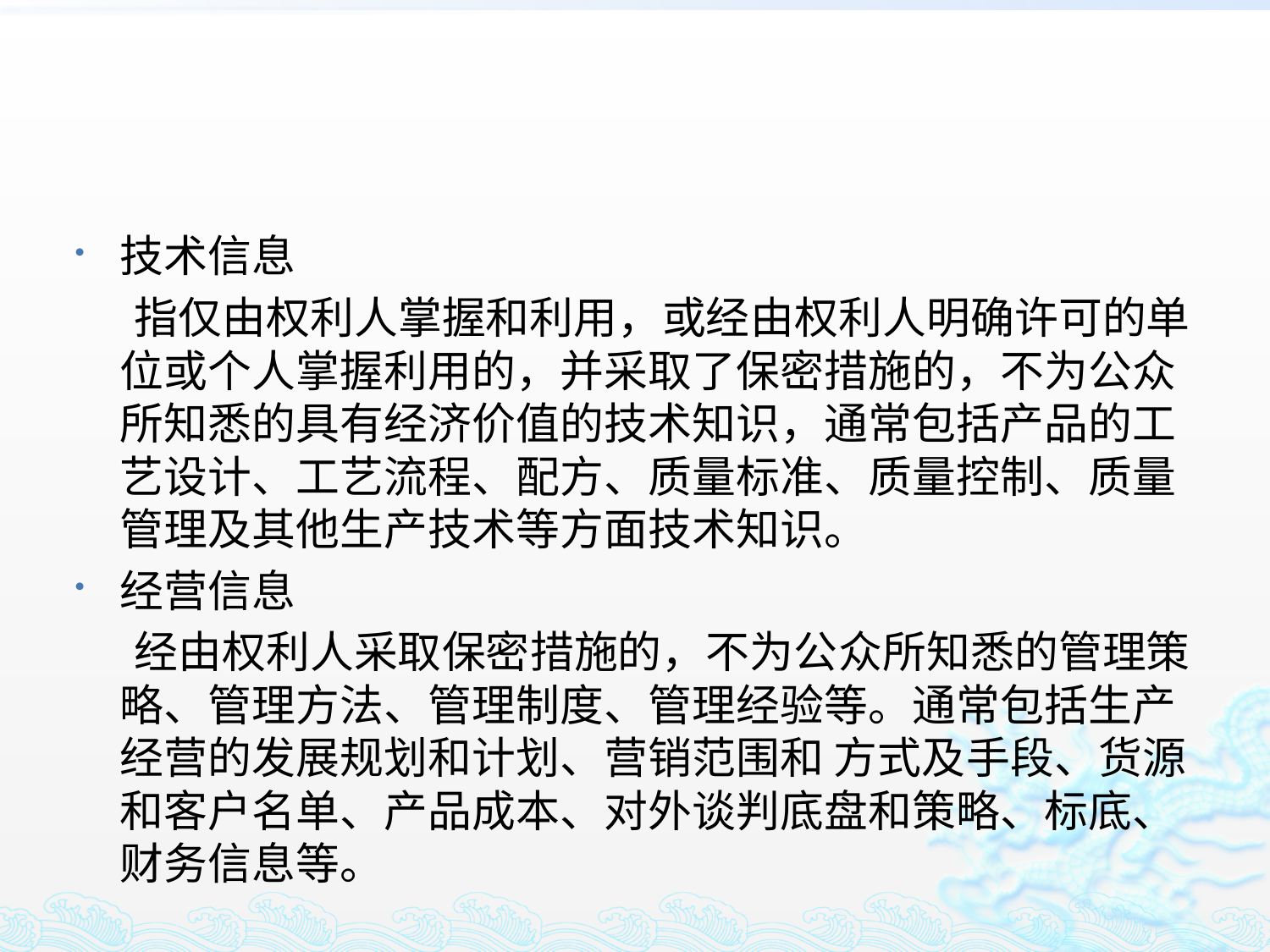

#
技术信息
     指仅由权利人掌握和利用，或经由权利人明确许可的单位或个人掌握利用的，并采取了保密措施的，不为公众所知悉的具有经济价值的技术知识，通常包括产品的工艺设计、工艺流程、配方、质量标准、质量控制、质量管理及其他生产技术等方面技术知识。
经营信息
     经由权利人采取保密措施的，不为公众所知悉的管理策略、管理方法、管理制度、管理经验等。通常包括生产经营的发展规划和计划、营销范围和 方式及手段、货源和客户名单、产品成本、对外谈判底盘和策略、标底、财务信息等。